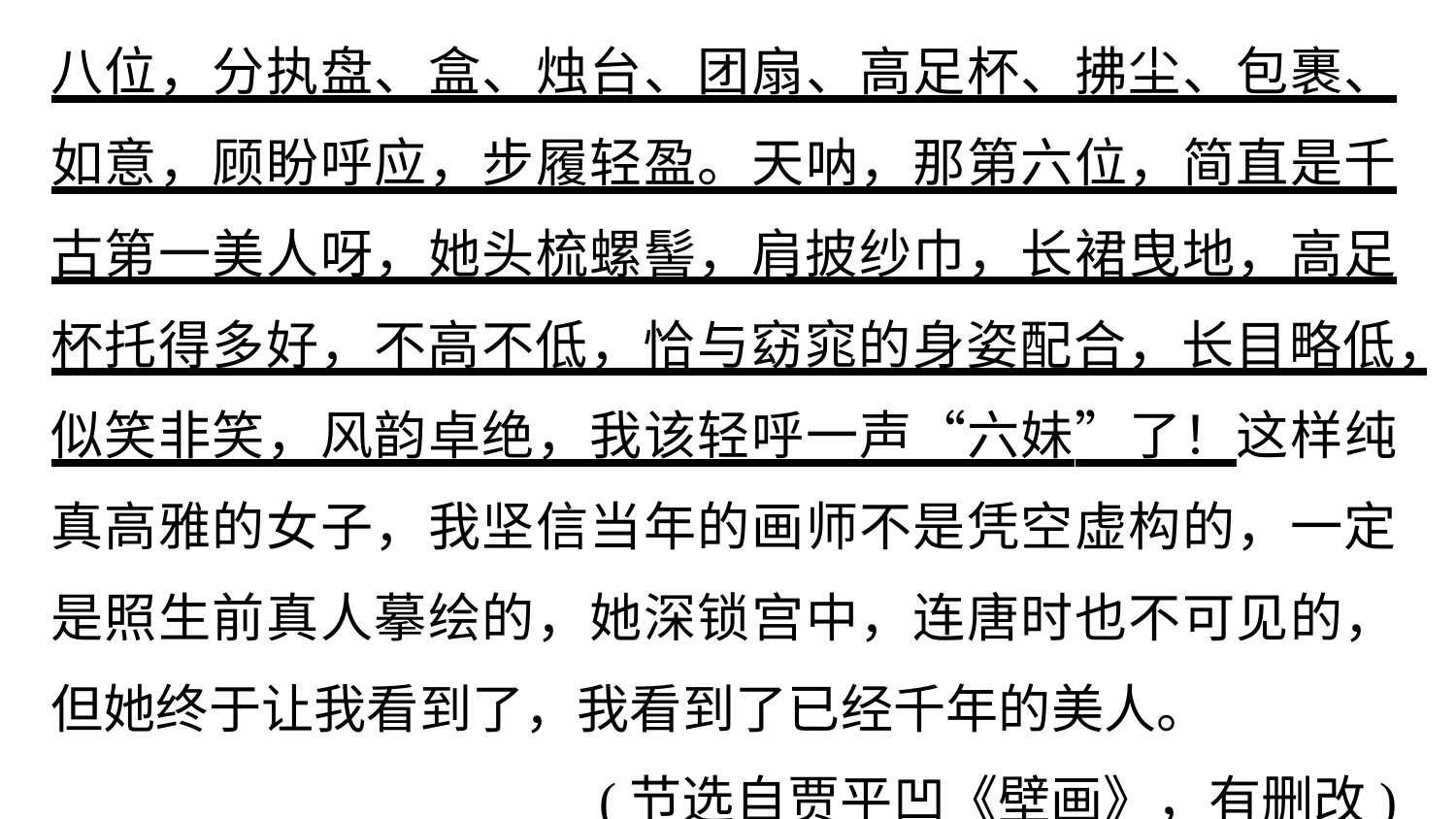

八位，分执盘、盒、烛台、团扇、高足杯、拂尘、包裹、如意，顾盼呼应，步履轻盈。天呐，那第六位，简直是千古第一美人呀，她头梳螺髻，肩披纱巾，长裙曳地，高足杯托得多好，不高不低，恰与窈窕的身姿配合，长目略低，似笑非笑，风韵卓绝，我该轻呼一声“六妹”了！这样纯真高雅的女子，我坚信当年的画师不是凭空虚构的，一定是照生前真人摹绘的，她深锁宫中，连唐时也不可见的，但她终于让我看到了，我看到了已经千年的美人。
(节选自贾平凹《壁画》，有删改)